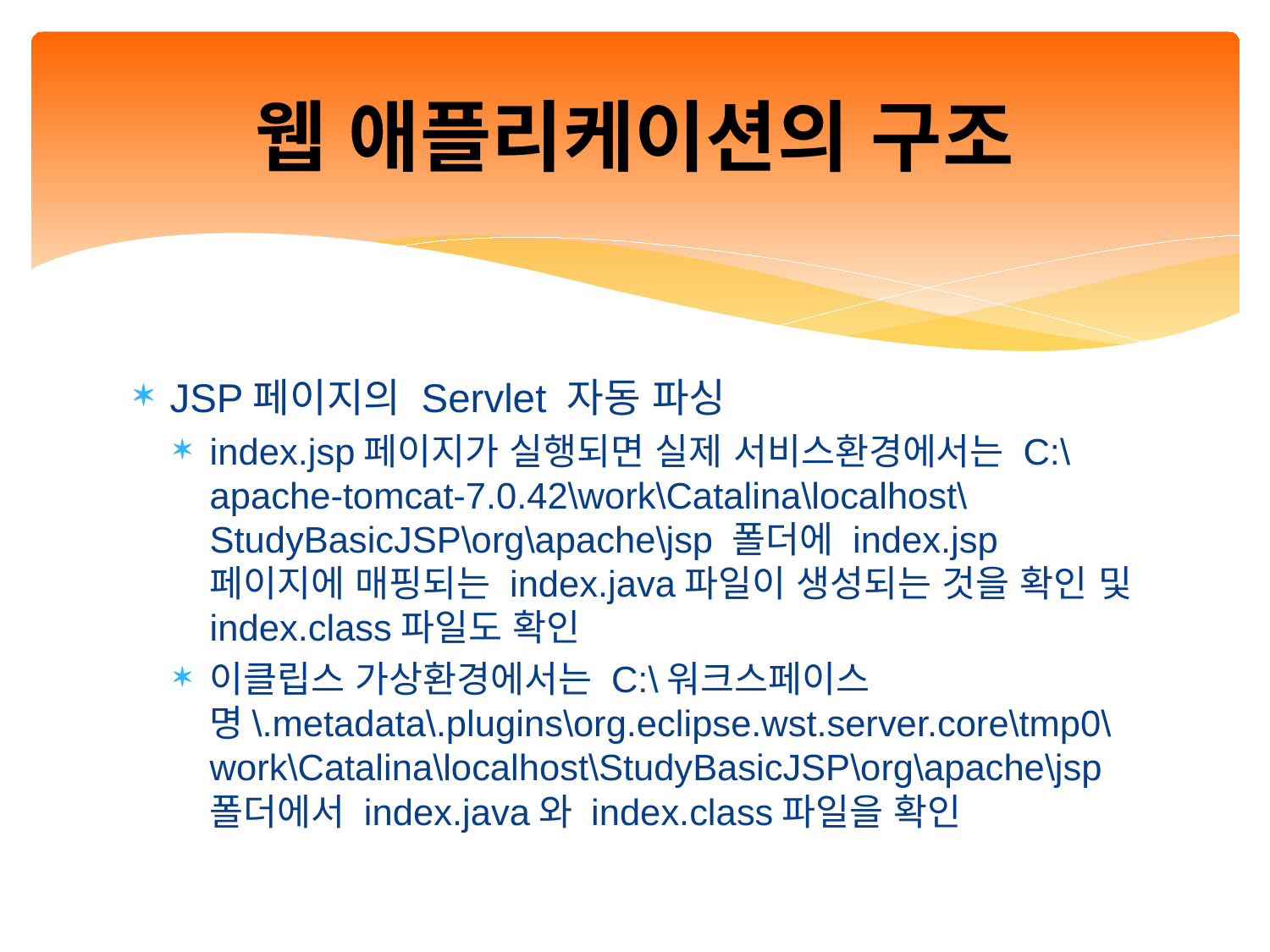

# 웹 애플리케이션의 구조
JSP페이지의 Servlet 자동 파싱
index.jsp페이지가 실행되면 실제 서비스환경에서는 C:\apache-tomcat-7.0.42\work\Catalina\localhost\StudyBasicJSP\org\apache\jsp 폴더에 index.jsp페이지에 매핑되는 index.java파일이 생성되는 것을 확인 및 index.class파일도 확인
이클립스 가상환경에서는 C:\워크스페이스명\.metadata\.plugins\org.eclipse.wst.server.core\tmp0\work\Catalina\localhost\StudyBasicJSP\org\apache\jsp 폴더에서 index.java와 index.class파일을 확인